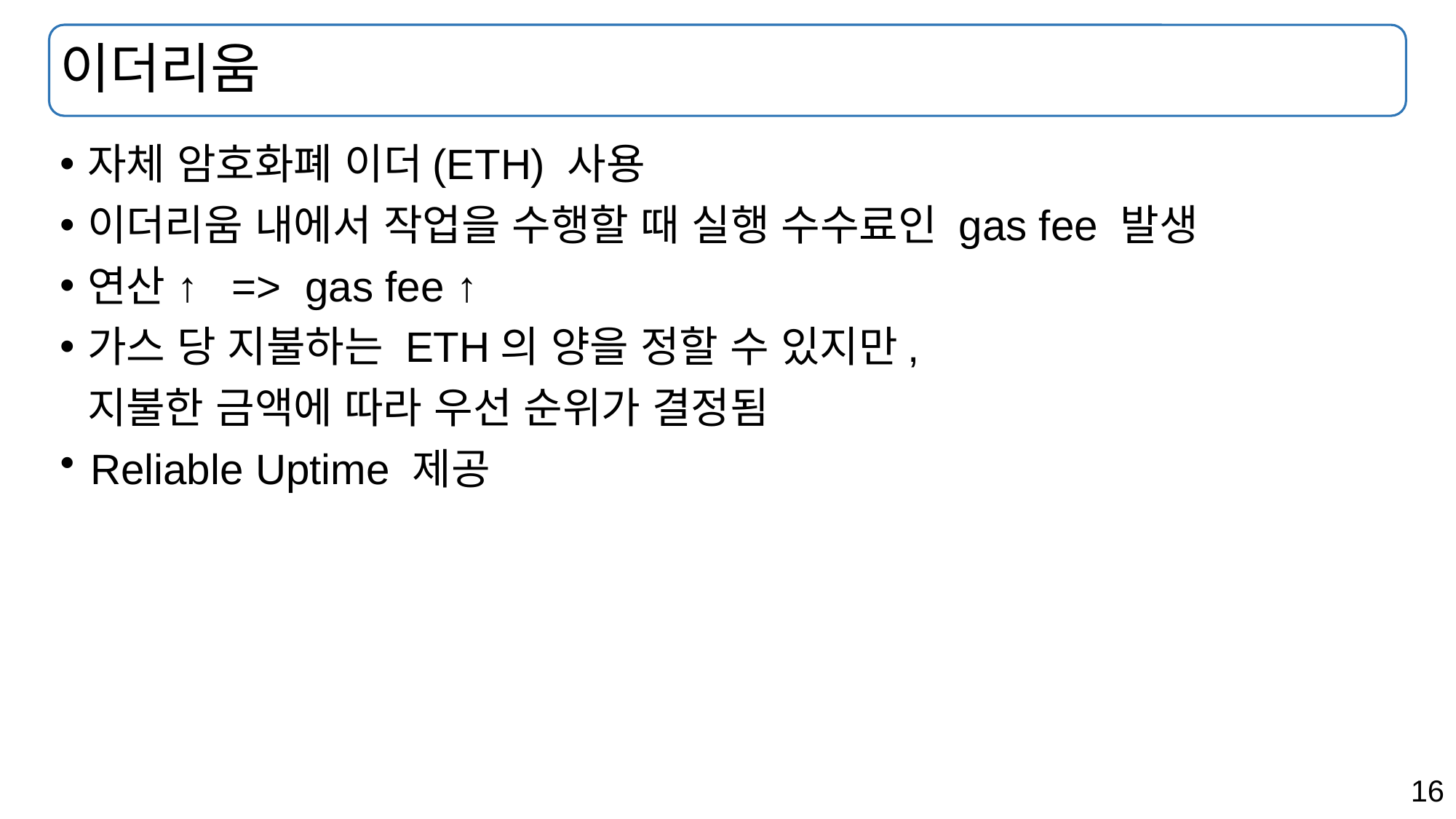

# 이더리움
자체 암호화폐 이더(ETH) 사용
이더리움 내에서 작업을 수행할 때 실행 수수료인 gas fee 발생
연산 ↑  =>  gas fee ↑
가스 당 지불하는 ETH의 양을 정할 수 있지만,
	지불한 금액에 따라 우선 순위가 결정됨
Reliable Uptime 제공